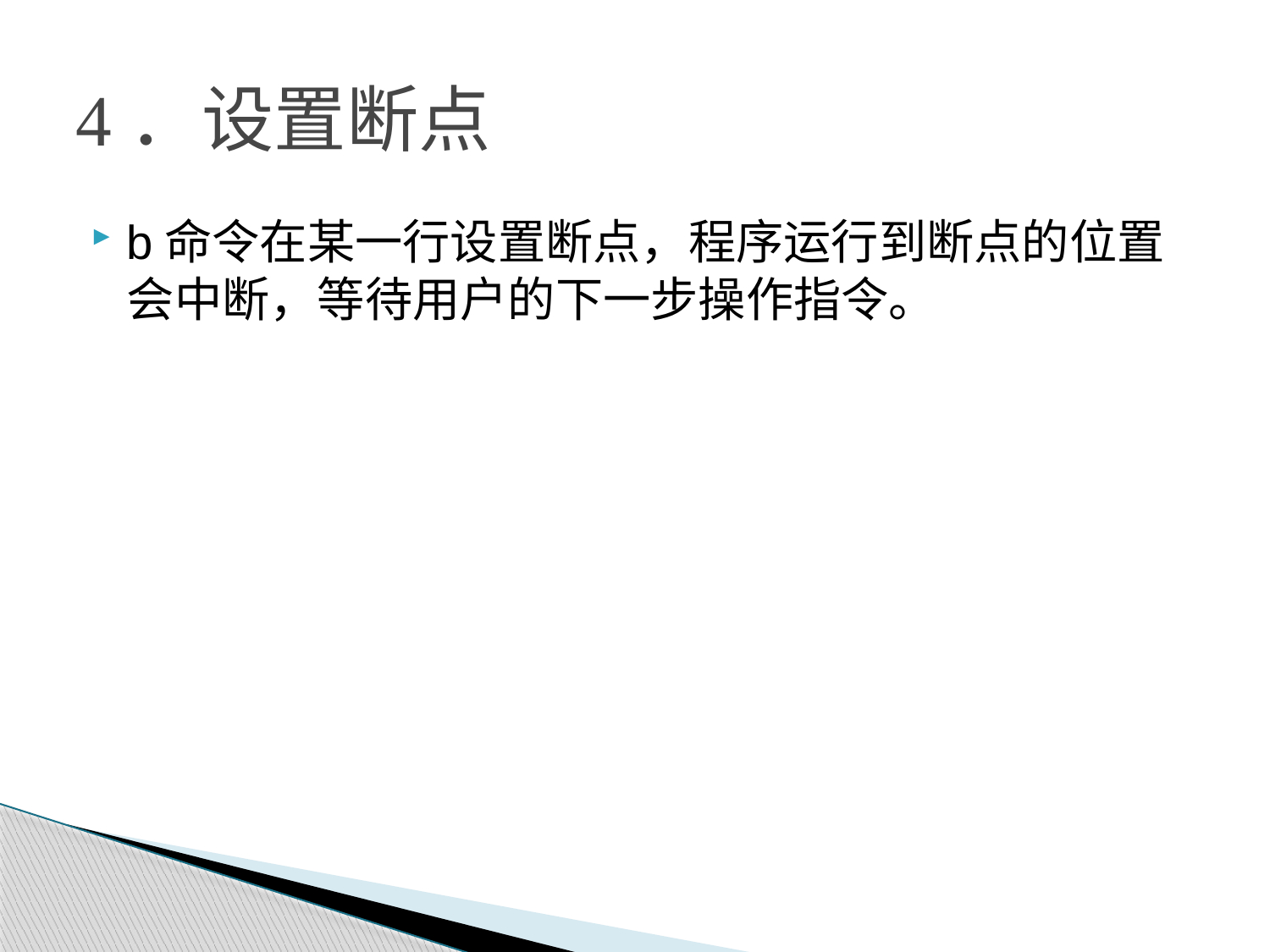

# 4．设置断点
b命令在某一行设置断点，程序运行到断点的位置会中断，等待用户的下一步操作指令。